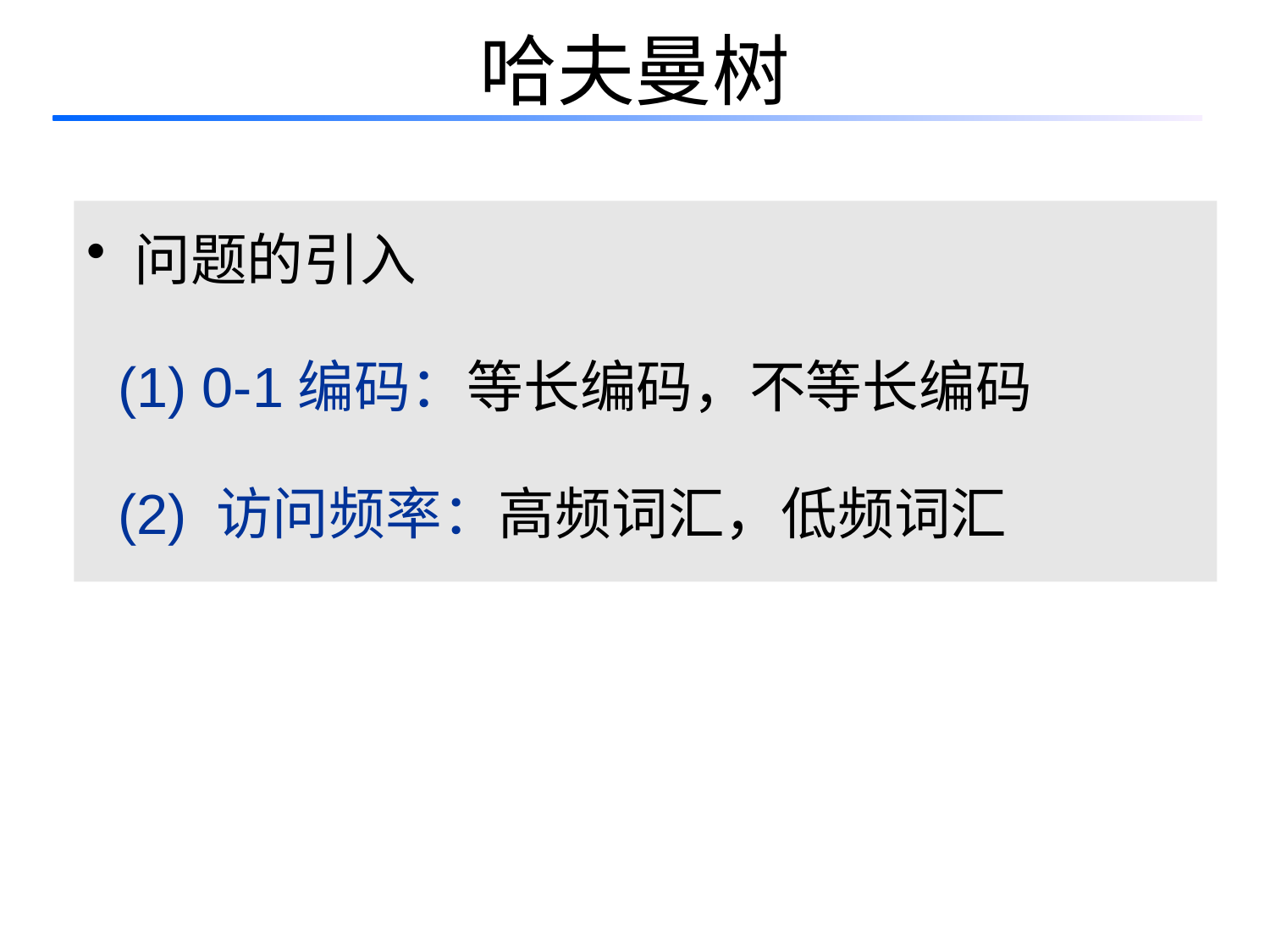

# 哈夫曼树

问题的引入
  (1) 0-1编码：等长编码，不等长编码
  (2) 访问频率：高频词汇，低频词汇